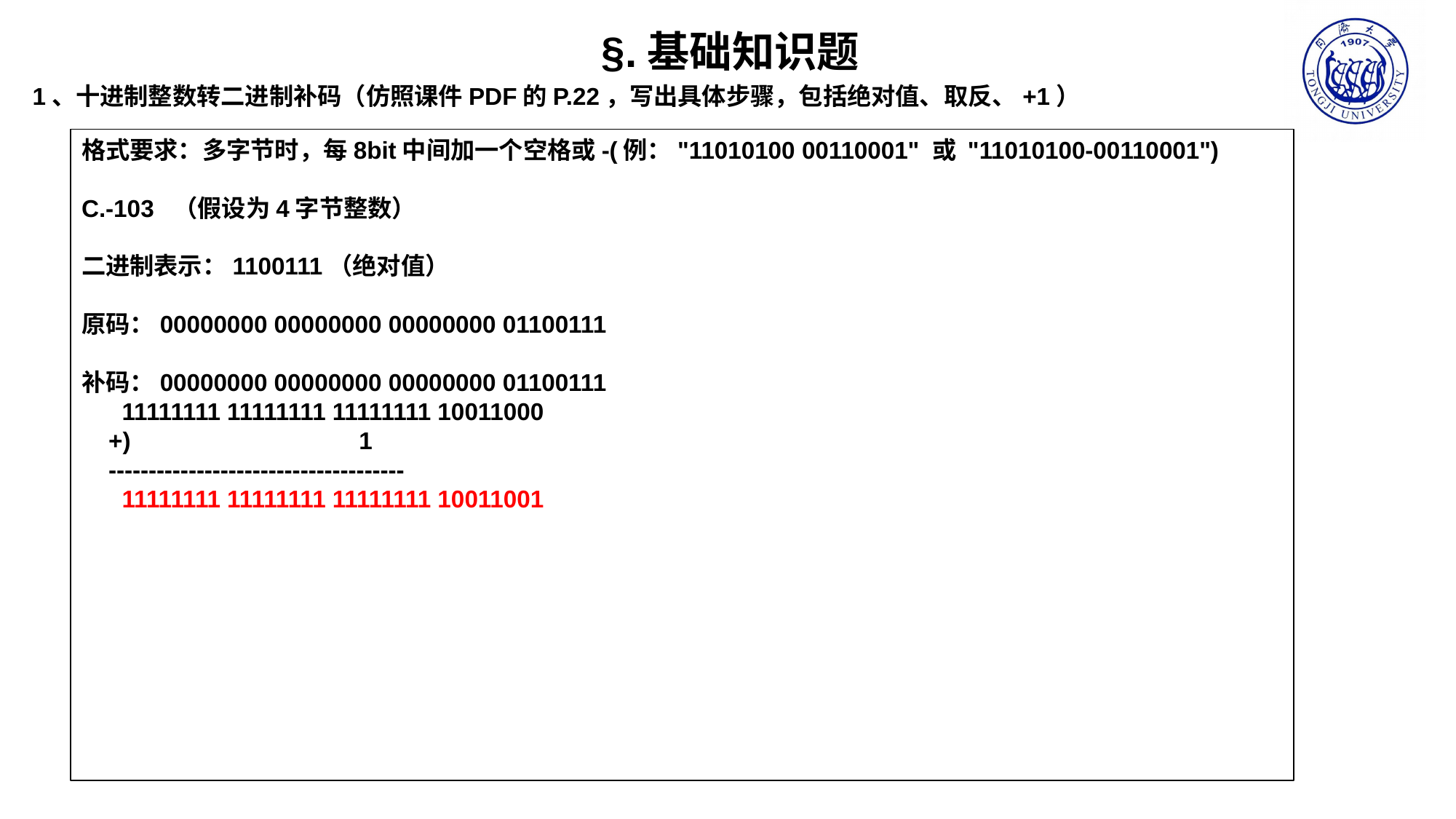

§.基础知识题
1、十进制整数转二进制补码（仿照课件PDF的P.22，写出具体步骤，包括绝对值、取反、+1）
格式要求：多字节时，每8bit中间加一个空格或-(例："11010100 00110001" 或 "11010100-00110001")

C.-103  （假设为4字节整数）

二进制表示：1100111（绝对值）

原码：00000000 00000000 00000000 01100111

补码：00000000 00000000 00000000 01100111
      11111111 11111111 11111111 10011000
    +)                                  1
    -------------------------------------
      11111111 11111111 11111111 10011001